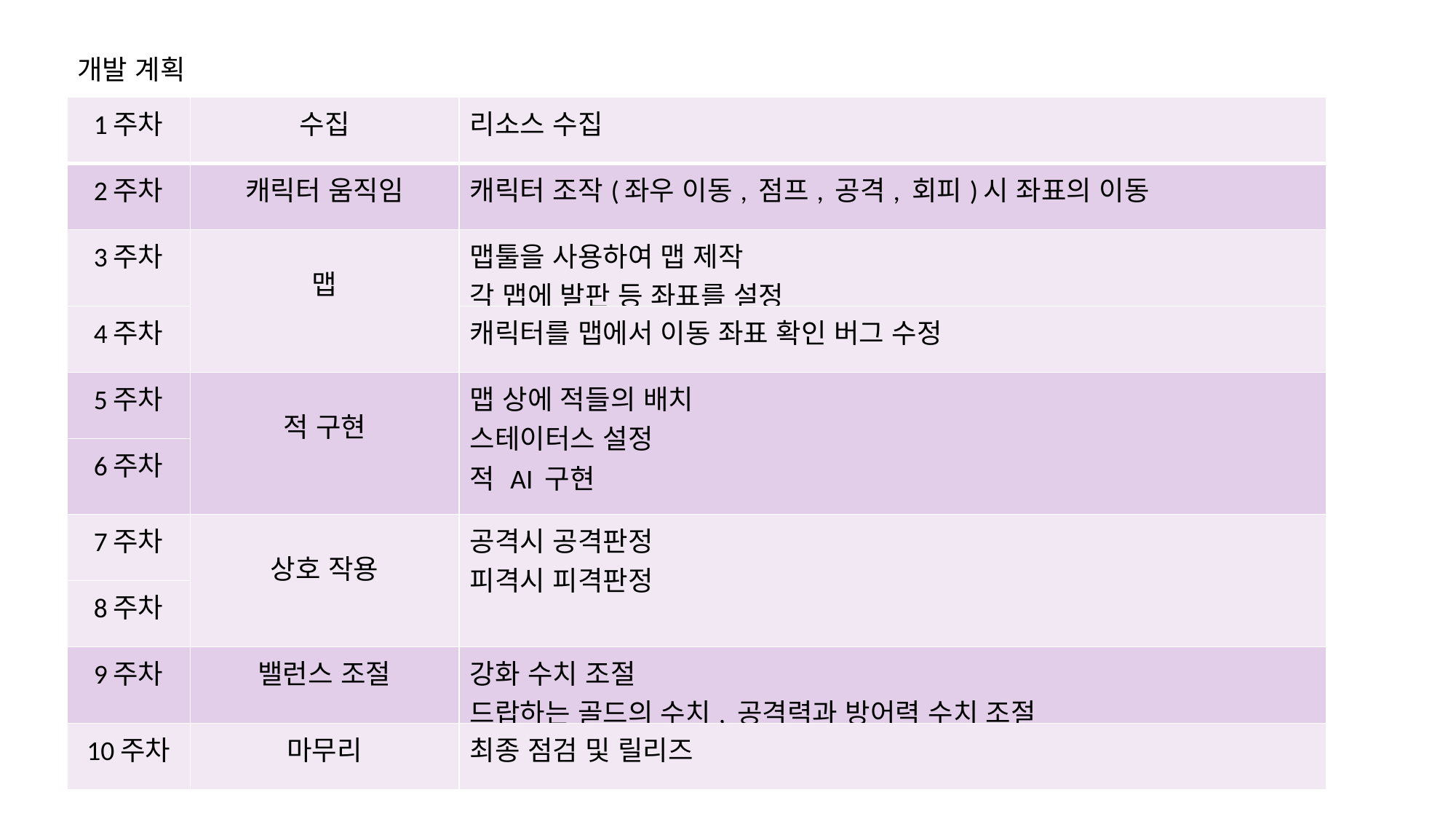

개발 계획
| 1주차 | 수집 | 리소스 수집 |
| --- | --- | --- |
| 2주차 | 캐릭터 움직임 | 캐릭터 조작(좌우 이동, 점프, 공격, 회피)시 좌표의 이동 |
| 3주차 | 맵 | 맵툴을 사용하여 맵 제작 각 맵에 발판 등 좌표를 설정 |
| 4주차 |  | 캐릭터를 맵에서 이동 좌표 확인 버그 수정 |
| 5주차 | 적 구현 | 맵 상에 적들의 배치 스테이터스 설정 적 AI 구현 |
| 6주차 |  |  |
| 7주차 | 상호 작용 | 공격시 공격판정 피격시 피격판정 |
| 8주차 |  |  |
| 9주차 | 밸런스 조절 | 강화 수치 조절 드랍하는 골드의 수치, 공격력과 방어력 수치 조절 |
| 10주차 | 마무리 | 최종 점검 및 릴리즈 |